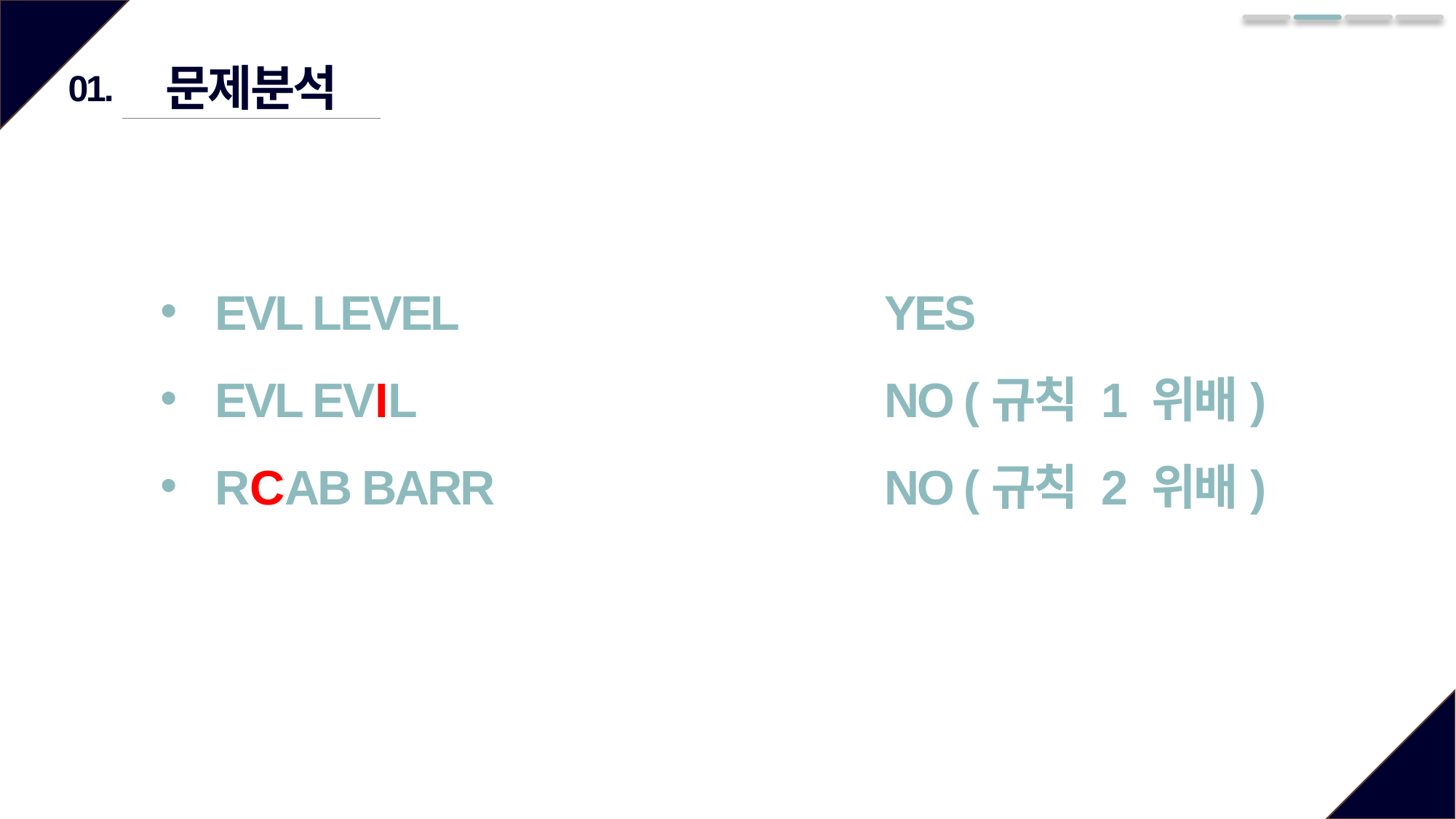

문제분석
01.
EVL LEVEL
EVL EVIL
RCAB BARR
YES
NO (규칙 1 위배)
NO (규칙 2 위배)